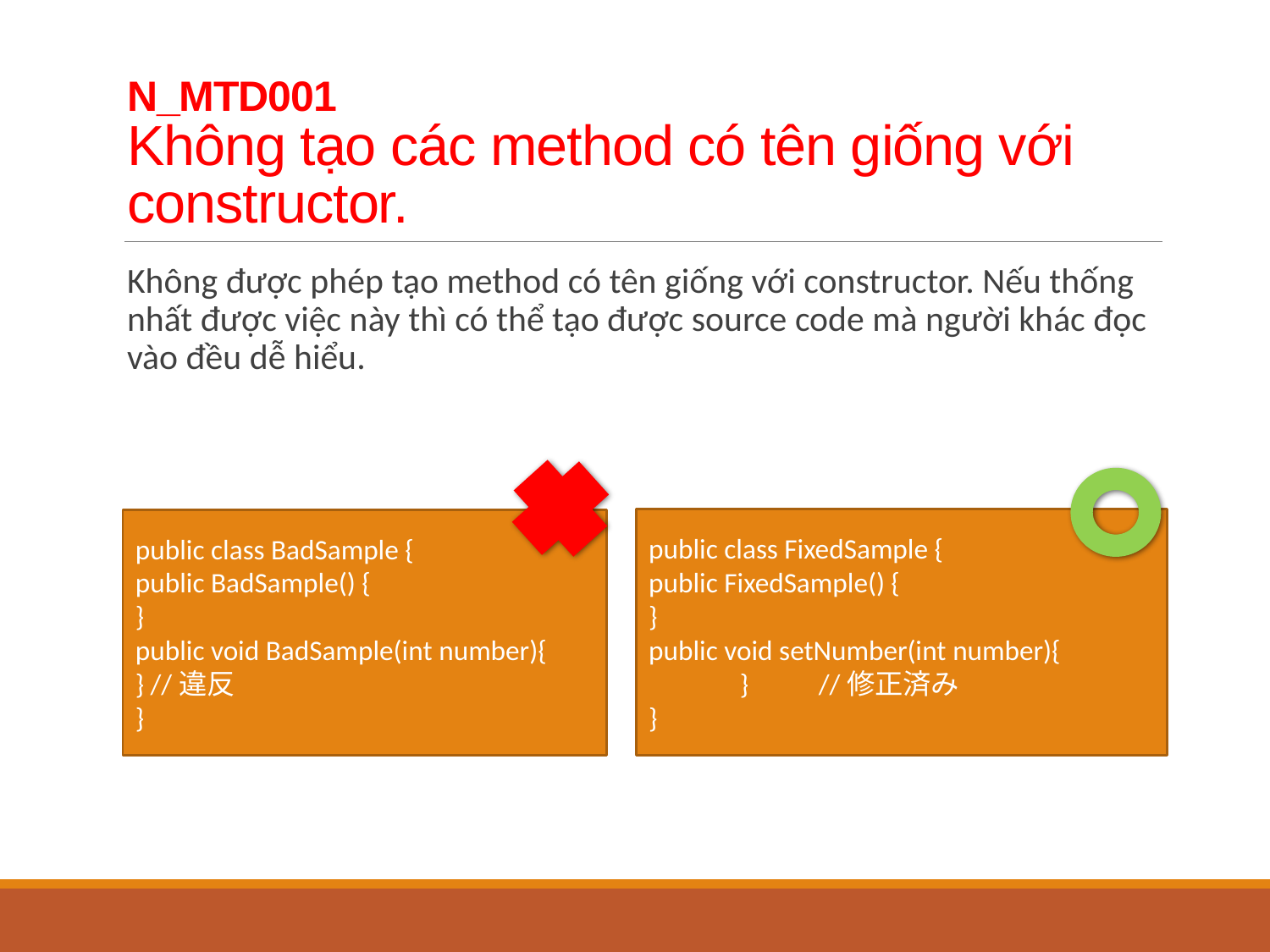

# N_MTD001 Không tạo các method có tên giống với constructor.
Không được phép tạo method có tên giống với constructor. Nếu thống nhất được việc này thì có thể tạo được source code mà người khác đọc vào đều dễ hiểu.

public class FixedSample {
public FixedSample() {
}
public void setNumber(int number){
　　　}　　//修正済み
}
public class BadSample {
public BadSample() {
}
public void BadSample(int number){
} //違反
}